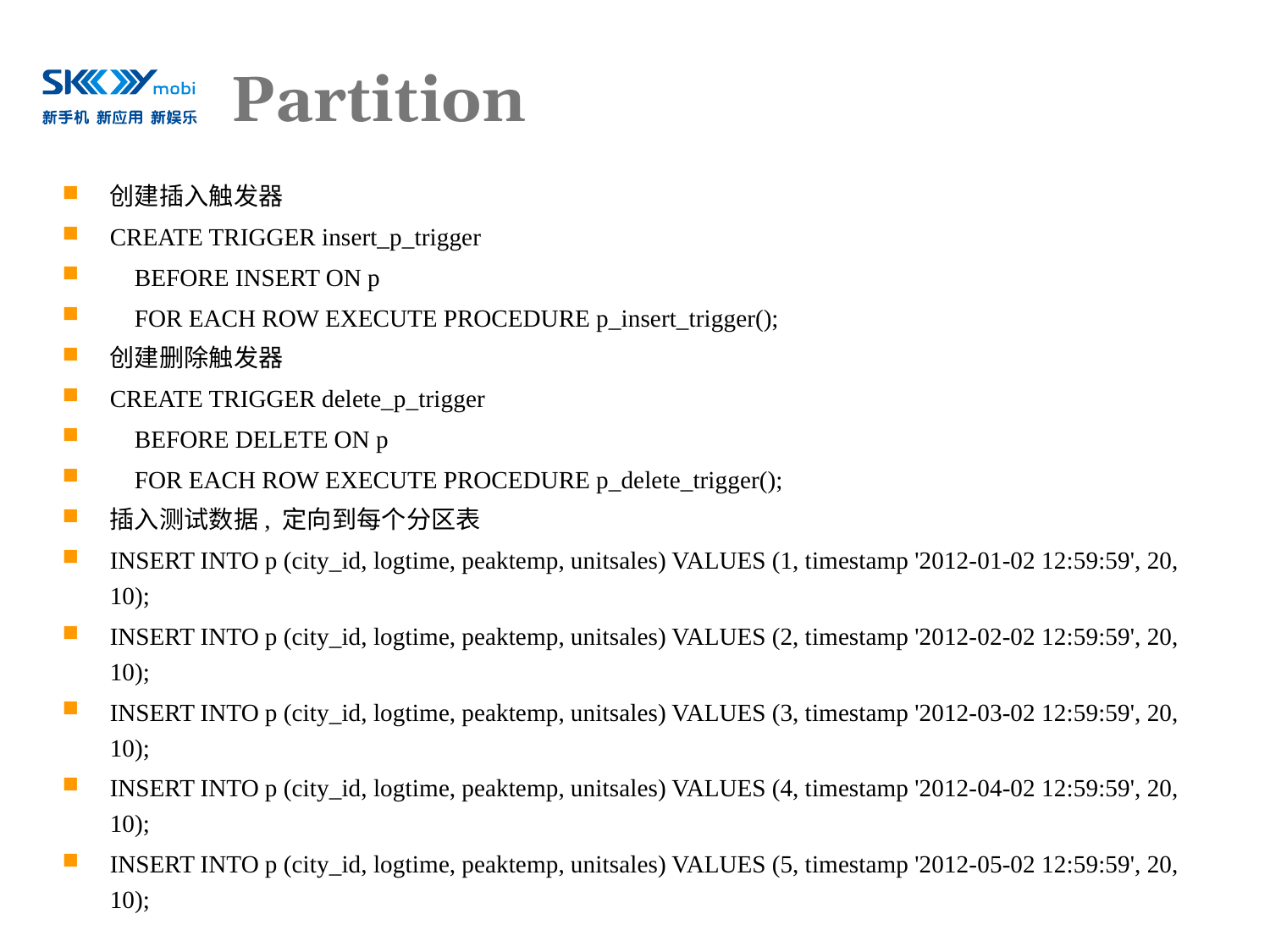

# Partition
创建插入触发器
CREATE TRIGGER insert_p_trigger
    BEFORE INSERT ON p
    FOR EACH ROW EXECUTE PROCEDURE p_insert_trigger();
创建删除触发器
CREATE TRIGGER delete_p_trigger
    BEFORE DELETE ON p
    FOR EACH ROW EXECUTE PROCEDURE p_delete_trigger();
插入测试数据, 定向到每个分区表
INSERT INTO p (city_id, logtime, peaktemp, unitsales) VALUES (1, timestamp '2012-01-02 12:59:59', 20, 10);
INSERT INTO p (city_id, logtime, peaktemp, unitsales) VALUES (2, timestamp '2012-02-02 12:59:59', 20, 10);
INSERT INTO p (city_id, logtime, peaktemp, unitsales) VALUES (3, timestamp '2012-03-02 12:59:59', 20, 10);
INSERT INTO p (city_id, logtime, peaktemp, unitsales) VALUES (4, timestamp '2012-04-02 12:59:59', 20, 10);
INSERT INTO p (city_id, logtime, peaktemp, unitsales) VALUES (5, timestamp '2012-05-02 12:59:59', 20, 10);